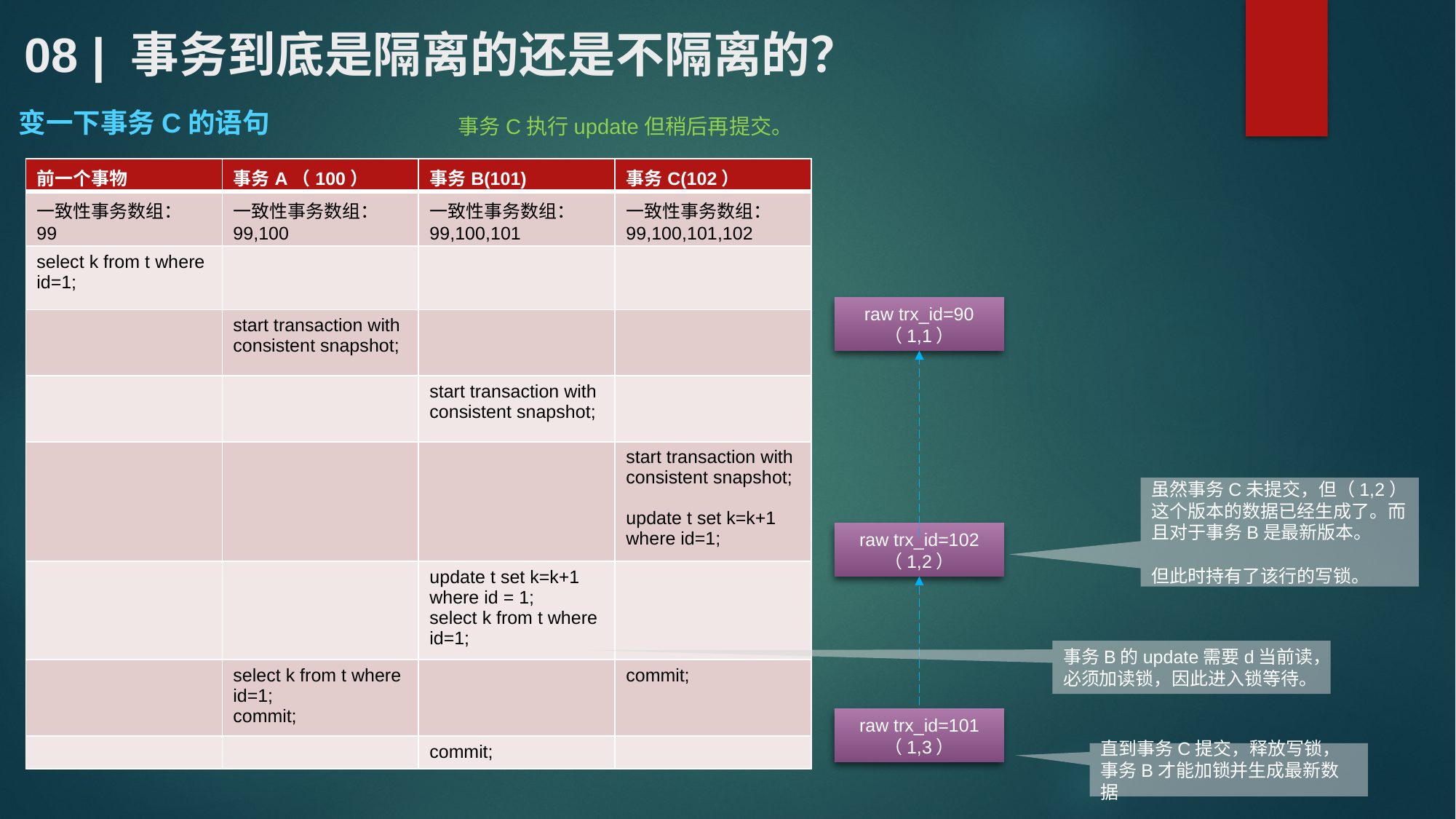

# 08 | 事务到底是隔离的还是不隔离的？
变一下事务C的语句
事务C执行update但稍后再提交。
| 前一个事物 | 事务A（100） | 事务B(101) | 事务C(102） |
| --- | --- | --- | --- |
| 一致性事务数组： 99 | 一致性事务数组： 99,100 | 一致性事务数组： 99,100,101 | 一致性事务数组： 99,100,101,102 |
| select k from t where id=1; |  |  |  |
|  | start transaction with consistent snapshot; |  |  |
|  |  | start transaction with consistent snapshot; |  |
|  |  |  | start transaction with consistent snapshot; update t set k=k+1 where id=1; |
|  |  | update t set k=k+1 where id = 1; select k from t where id=1; |  |
|  | select k from t where id=1; commit; |  | commit; |
|  |  | commit; |  |
raw trx_id=90
（1,1）
虽然事务C未提交，但（1,2）这个版本的数据已经生成了。而且对于事务B是最新版本。

但此时持有了该行的写锁。
raw trx_id=102
（1,2）
事务B的update需要d当前读，必须加读锁，因此进入锁等待。
raw trx_id=101
（1,3）
直到事务C提交，释放写锁，事务B才能加锁并生成最新数据